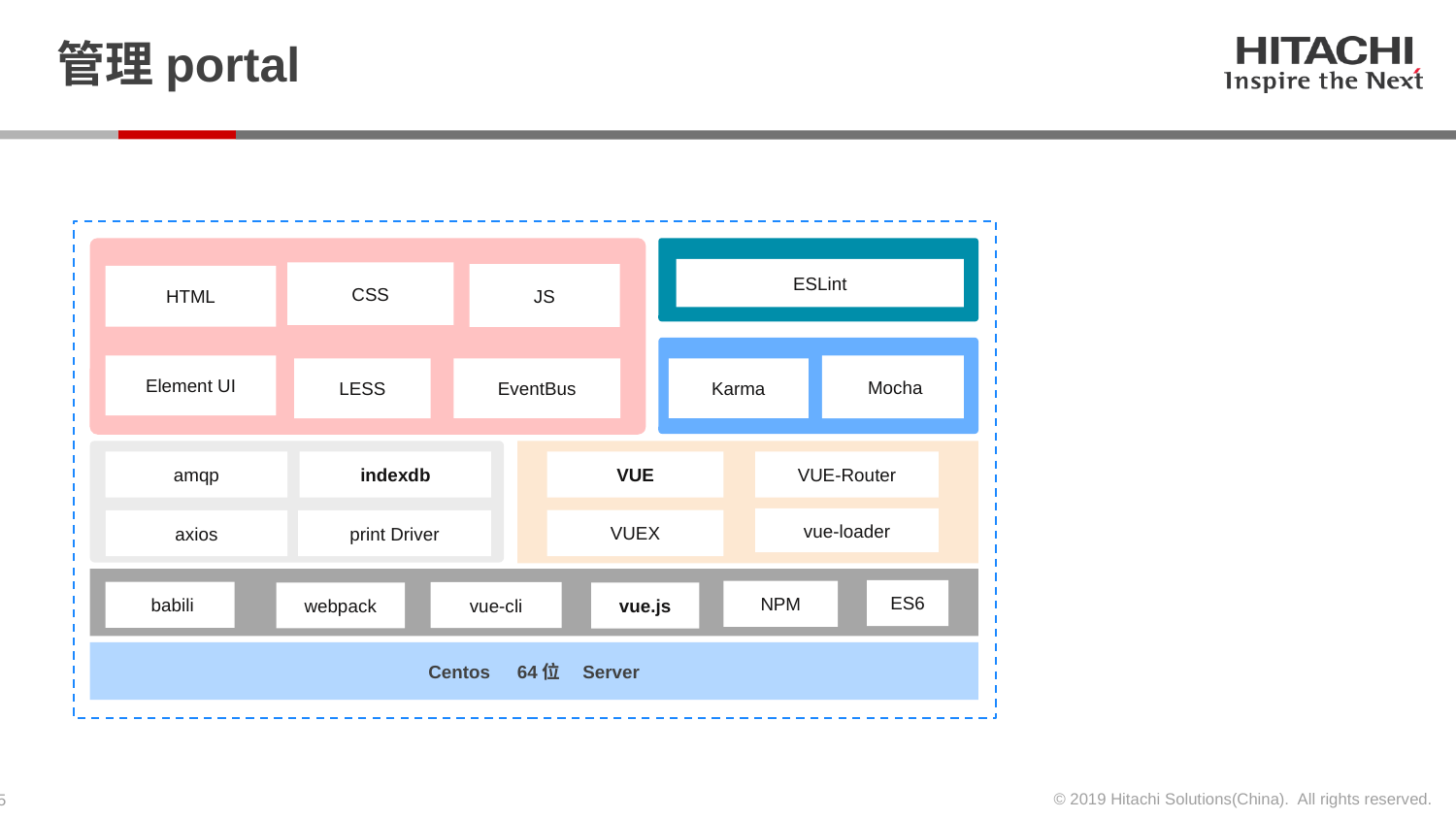

# 管理portal

ESLint
CSS
JS
HTML

 Mocha
Element UI
LESS
EventBus
Karma

indexdb
VUE-Router
amqp
VUE
vue-loader
VUEX
axios
print Driver

ES6
NPM
 babili
vue-cli
webpack
vue.js
Centos　64位　Server